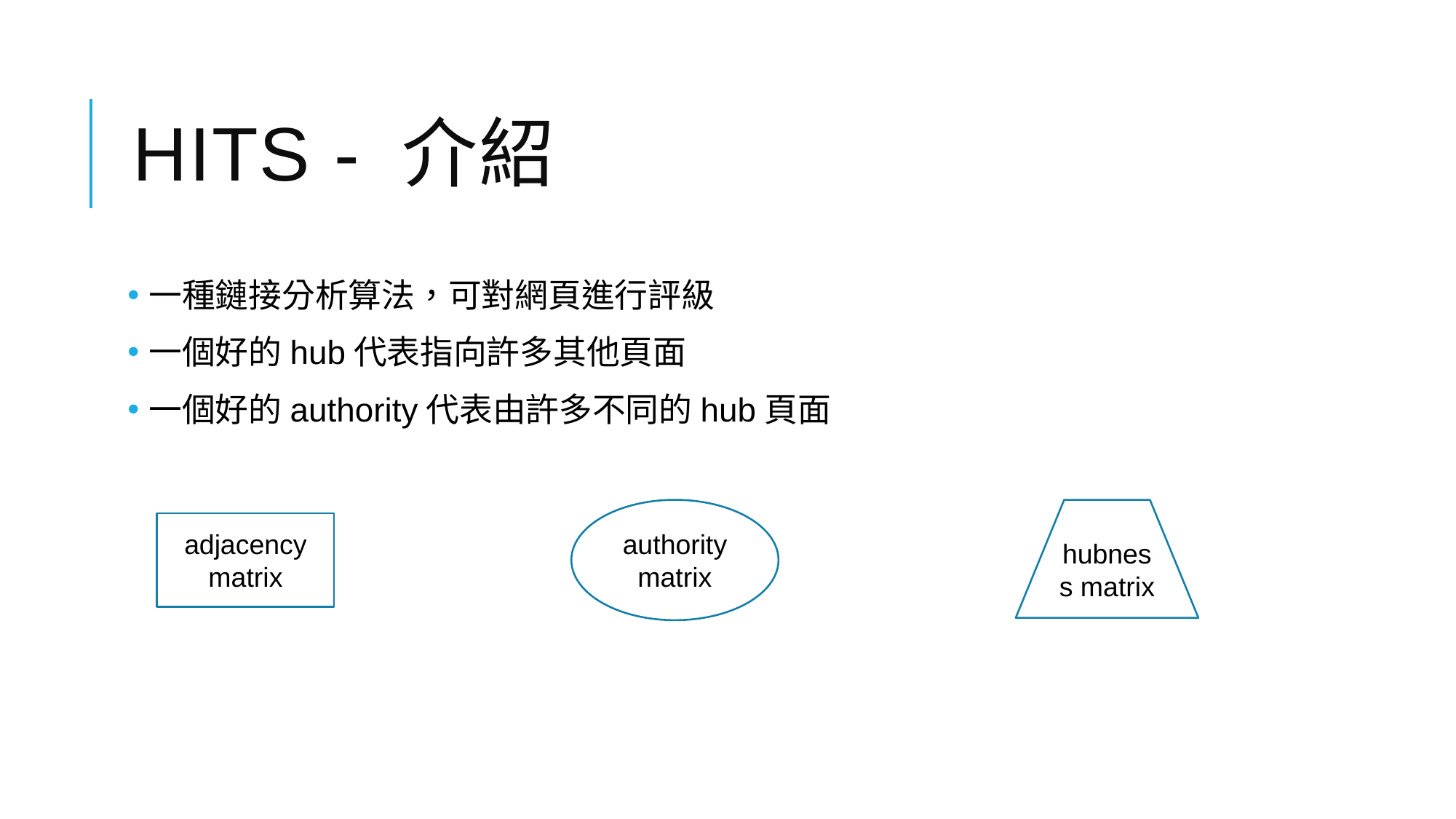

# HITS - 介紹
一種鏈接分析算法，可對網頁進行評級
一個好的hub代表指向許多其他頁面
一個好的authority代表由許多不同的hub頁面
authority
matrix

hubness matrix

adjacency matrix